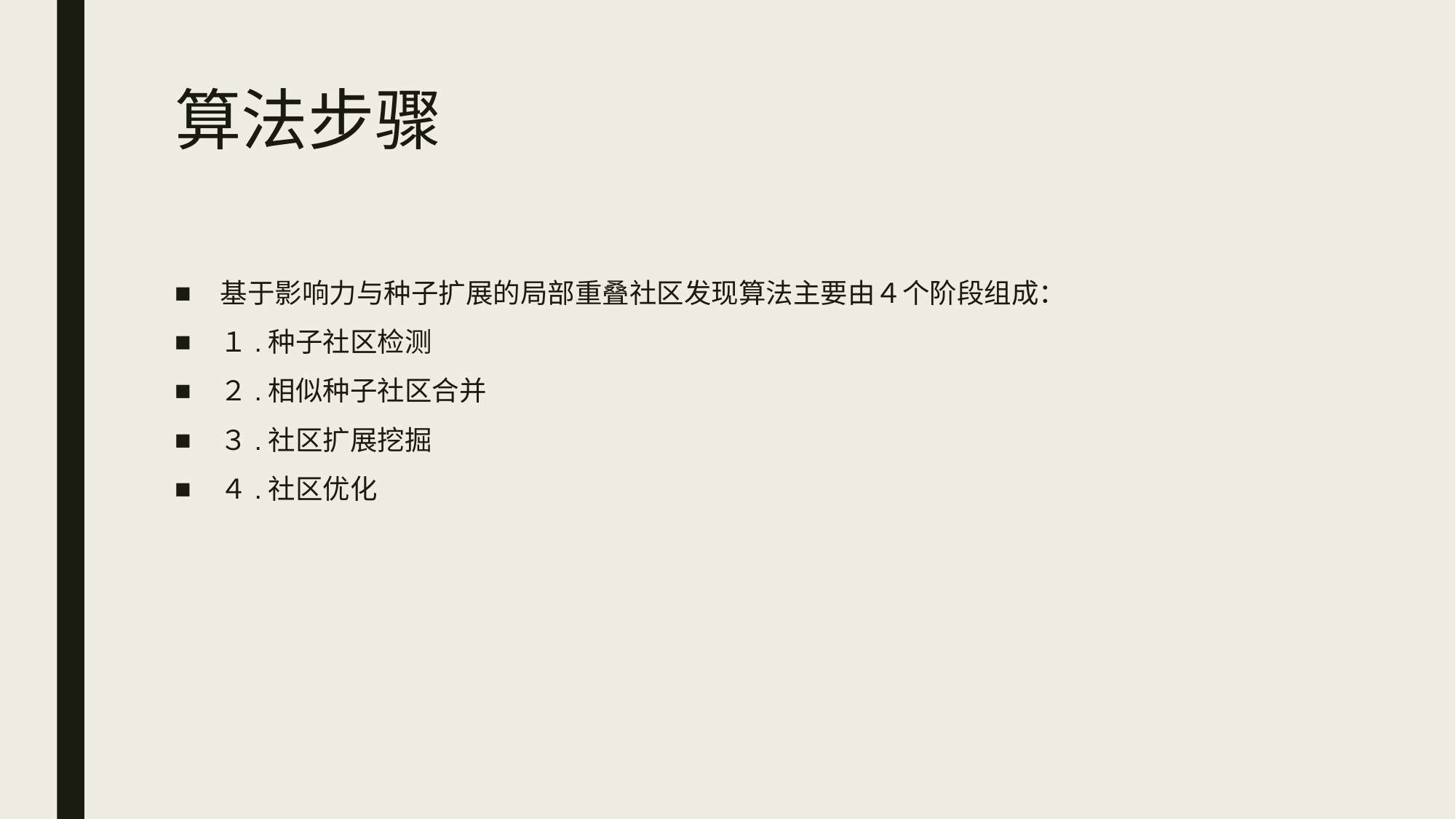

# 算法步骤
基于影响力与种子扩展的局部重叠社区发现算法主要由４个阶段组成：
１.种子社区检测
２.相似种子社区合并
３.社区扩展挖掘
４.社区优化